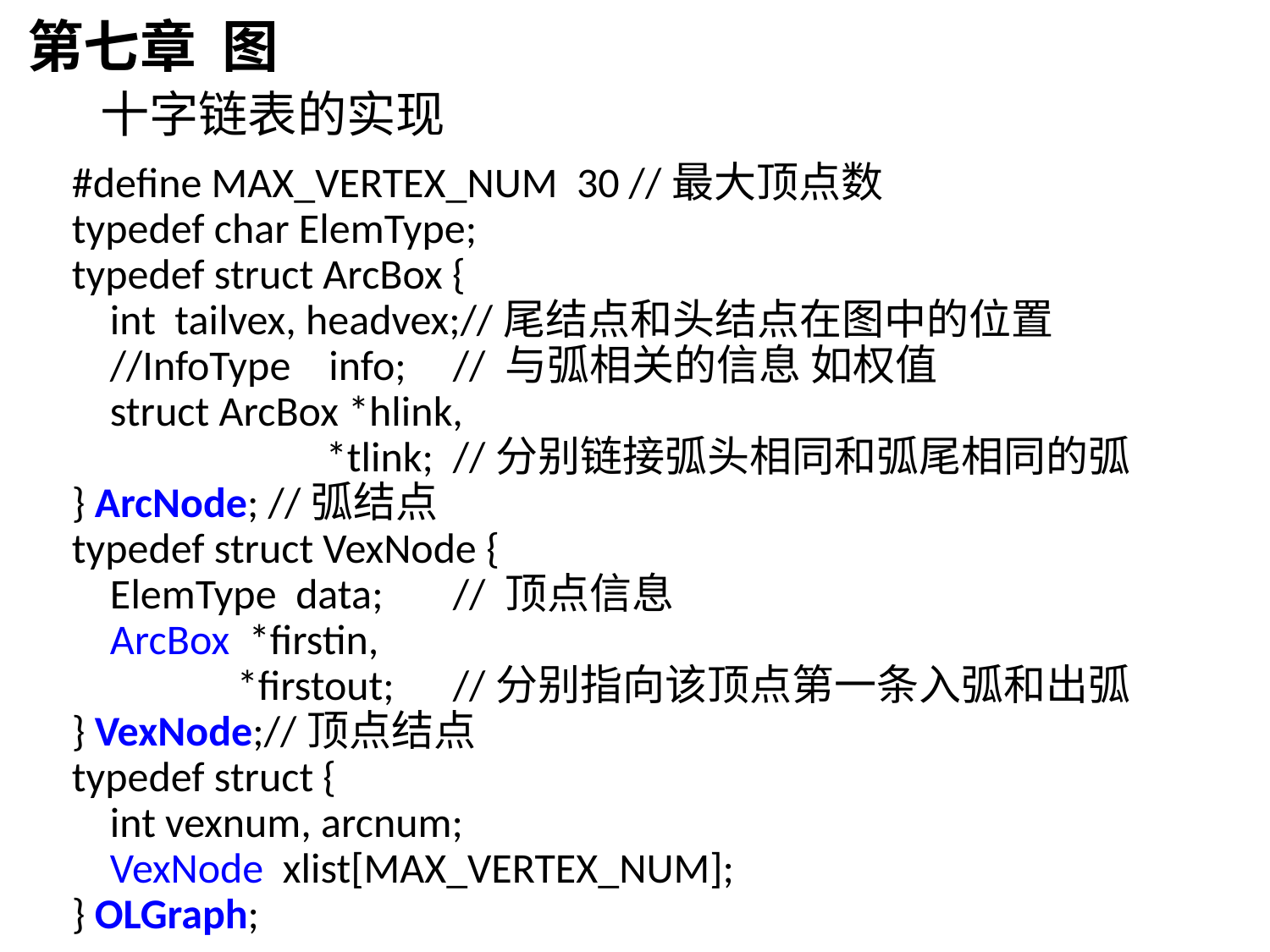

第七章  图
# 十字链表的实现
#define MAX_VERTEX_NUM  30 //最大顶点数
typedef char ElemType;
typedef struct ArcBox {
    int  tailvex, headvex;//尾结点和头结点在图中的位置
    //InfoType    info;   	// 与弧相关的信息 如权值
    struct ArcBox *hlink,
                  	*tlink; 	//分别链接弧头相同和弧尾相同的弧
} ArcNode; //弧结点
typedef struct VexNode {
    ElemType  data;    	// 顶点信息
    ArcBox  *firstin,
	    *firstout; 	//分别指向该顶点第一条入弧和出弧
} VexNode;//顶点结点
typedef struct {
    int vexnum, arcnum;
    VexNode  xlist[MAX_VERTEX_NUM];
} OLGraph;